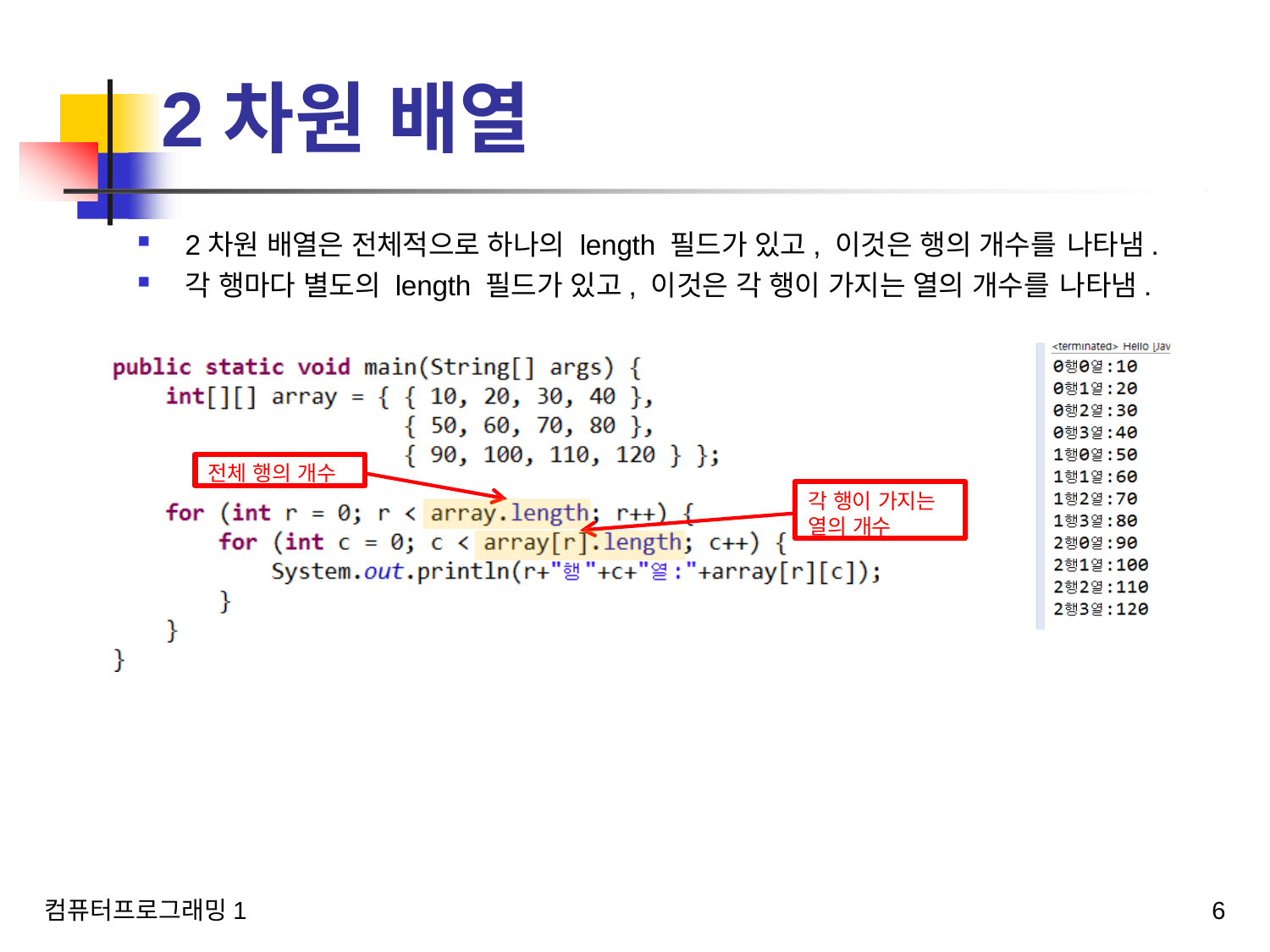

# 2차원 배열

2차원 배열은 전체적으로 하나의 length 필드가 있고, 이것은 행의 개수를 나타냄.
각 행마다 별도의 length 필드가 있고, 이것은 각 행이 가지는 열의 개수를 나타냄.

전체 행의 개수

각 행이 가지는
열의 개수

컴퓨터프로그래밍1
6